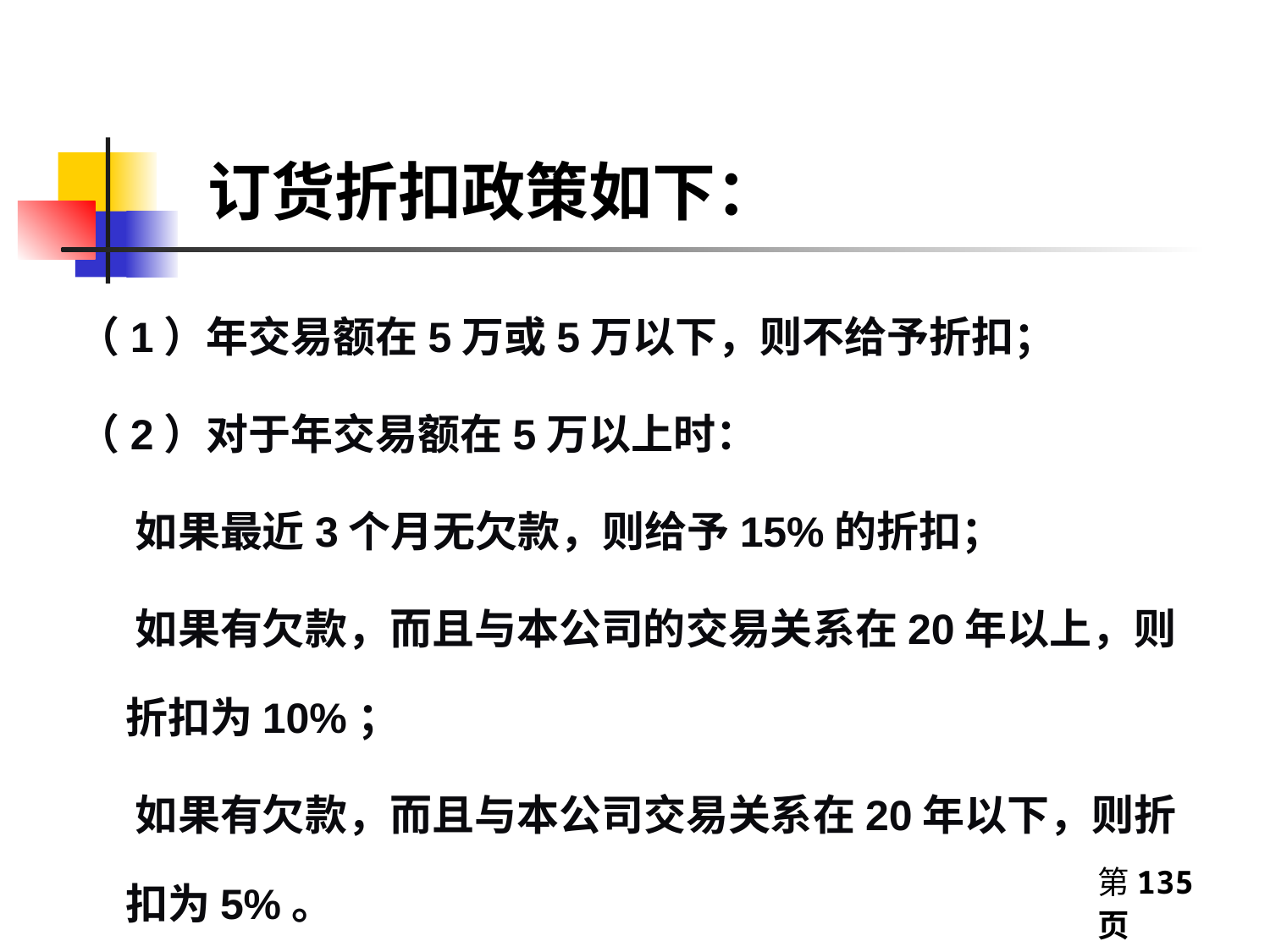

订货折扣政策如下：
（1）年交易额在5万或5万以下，则不给予折扣；
（2）对于年交易额在5万以上时：
     如果最近3个月无欠款，则给予15%的折扣；
     如果有欠款，而且与本公司的交易关系在20年以上，则折扣为10%；
     如果有欠款，而且与本公司交易关系在20年以下，则折扣为5%。